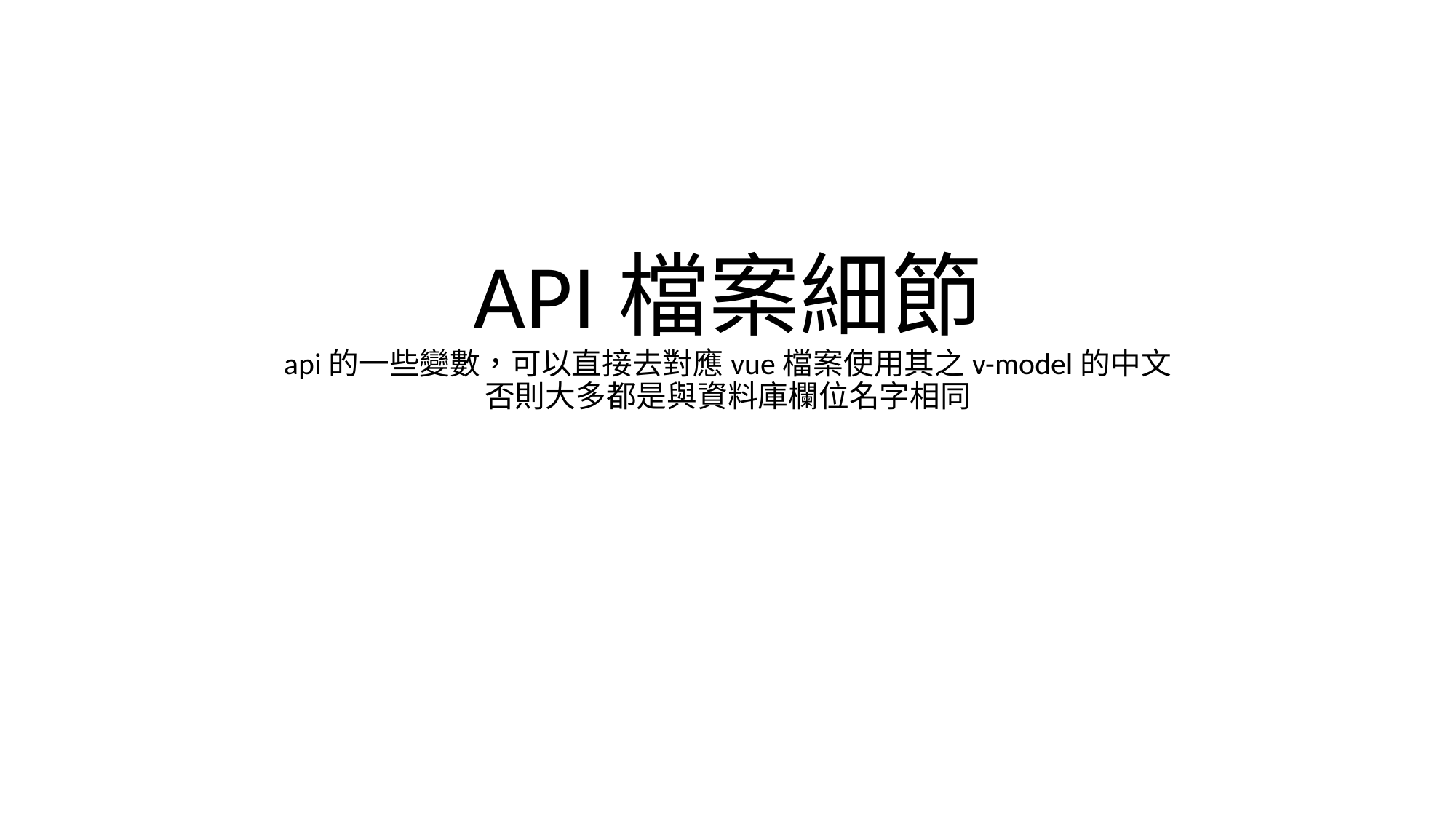

# API檔案細節 api的一些變數，可以直接去對應vue檔案使用其之v-model的中文 否則大多都是與資料庫欄位名字相同